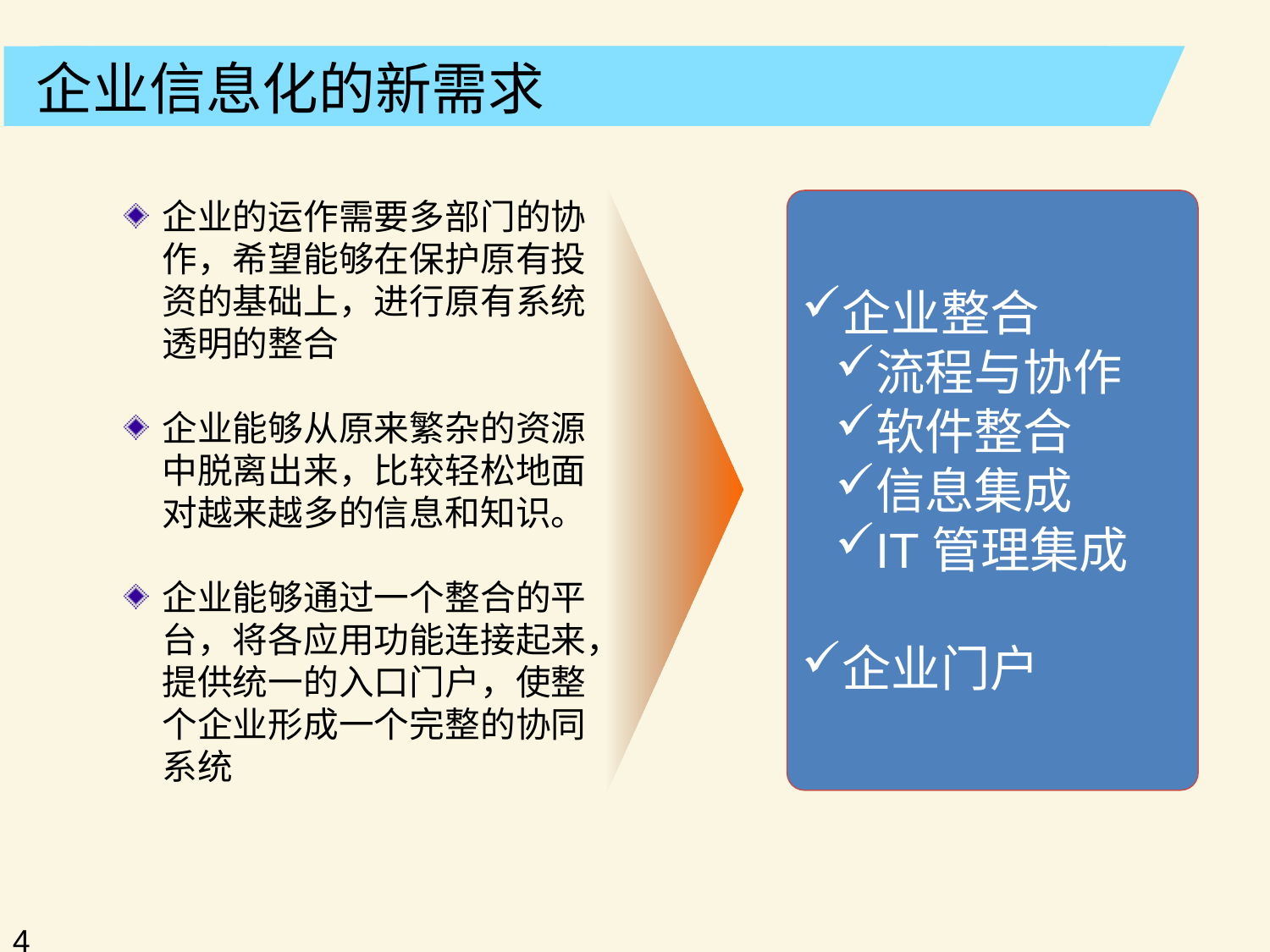

企业信息化的新需求
企业的运作需要多部门的协作，希望能够在保护原有投资的基础上，进行原有系统透明的整合

企业能够从原来繁杂的资源中脱离出来，比较轻松地面对越来越多的信息和知识。

企业能够通过一个整合的平台，将各应用功能连接起来，提供统一的入口门户，使整个企业形成一个完整的协同系统

企业整合
流程与协作
软件整合
信息集成
IT管理集成

企业门户

4